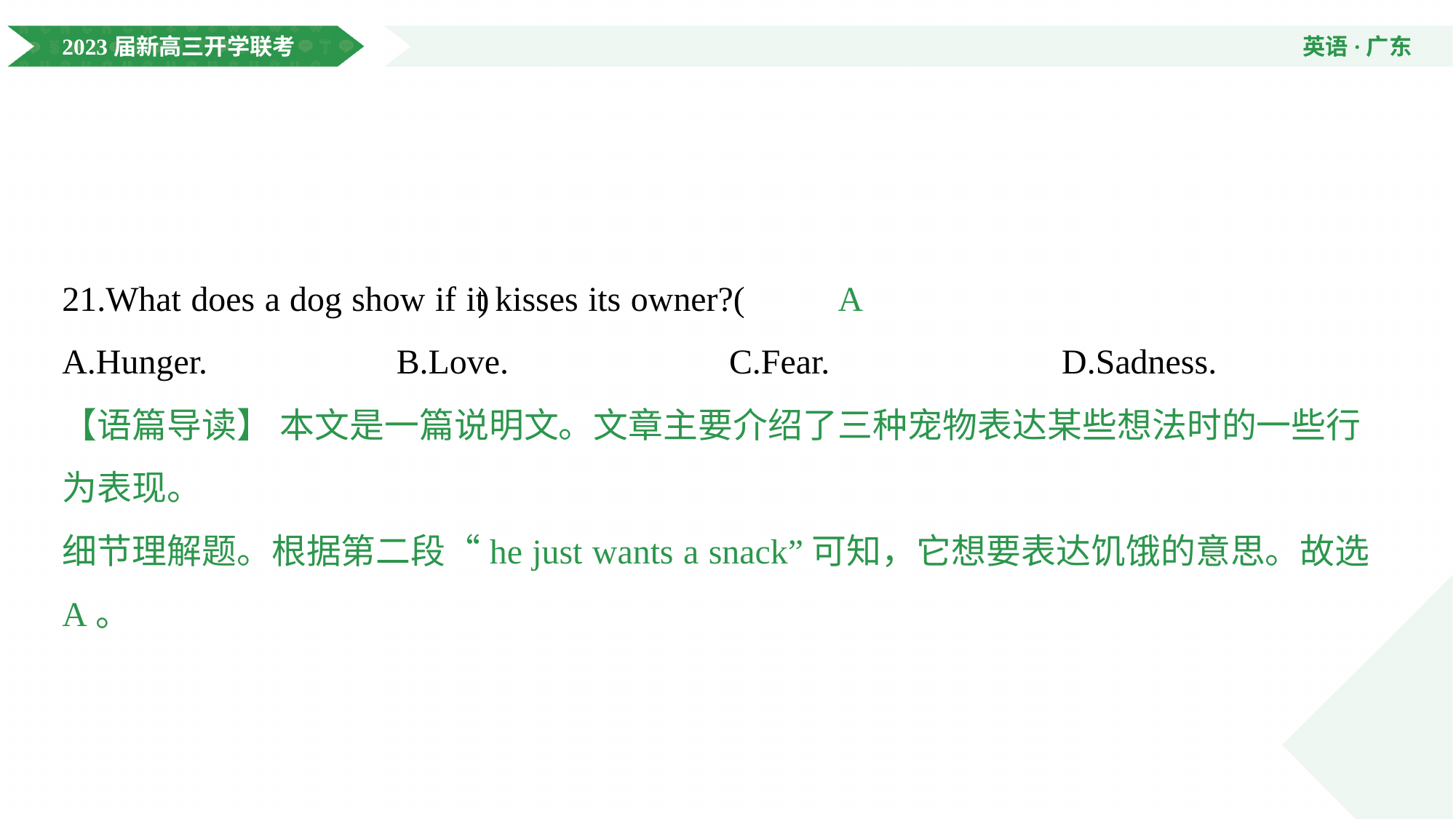

21.What does a dog show if it kisses its owner?( @1@   )
A.Hunger.	B.Love.	C.Fear.	D.Sadness.
A
【语篇导读】 本文是一篇说明文。文章主要介绍了三种宠物表达某些想法时的一些行为表现。
细节理解题。根据第二段“he just wants a snack”可知，它想要表达饥饿的意思。故选A。